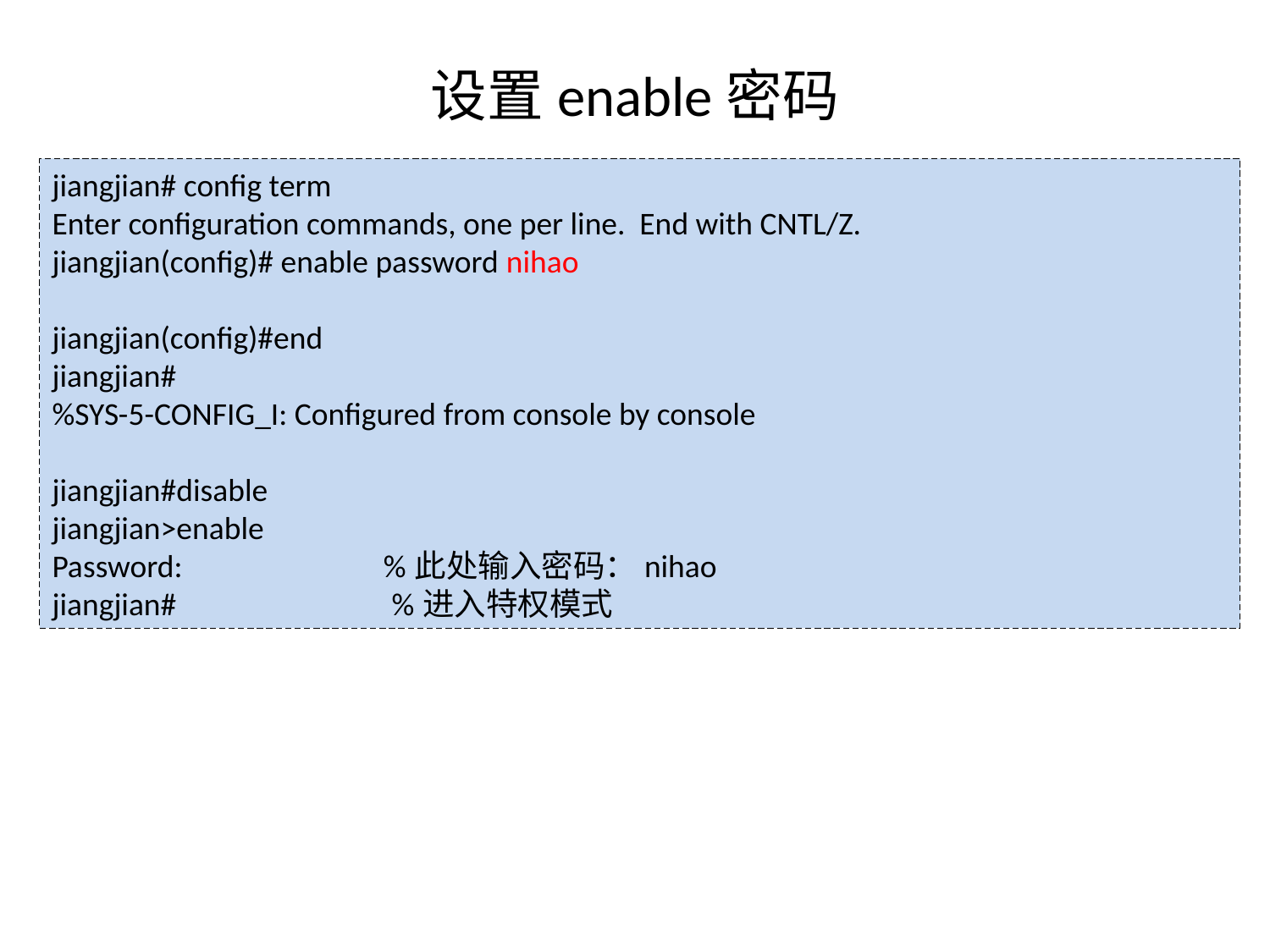

# 设置enable密码
jiangjian# config term
Enter configuration commands, one per line.  End with CNTL/Z.
jiangjian(config)# enable password nihao

jiangjian(config)#end
jiangjian#
%SYS-5-CONFIG_I: Configured from console by console

jiangjian#disable
jiangjian>enable
Password:                            %此处输入密码：nihao
jiangjian#                              %进入特权模式